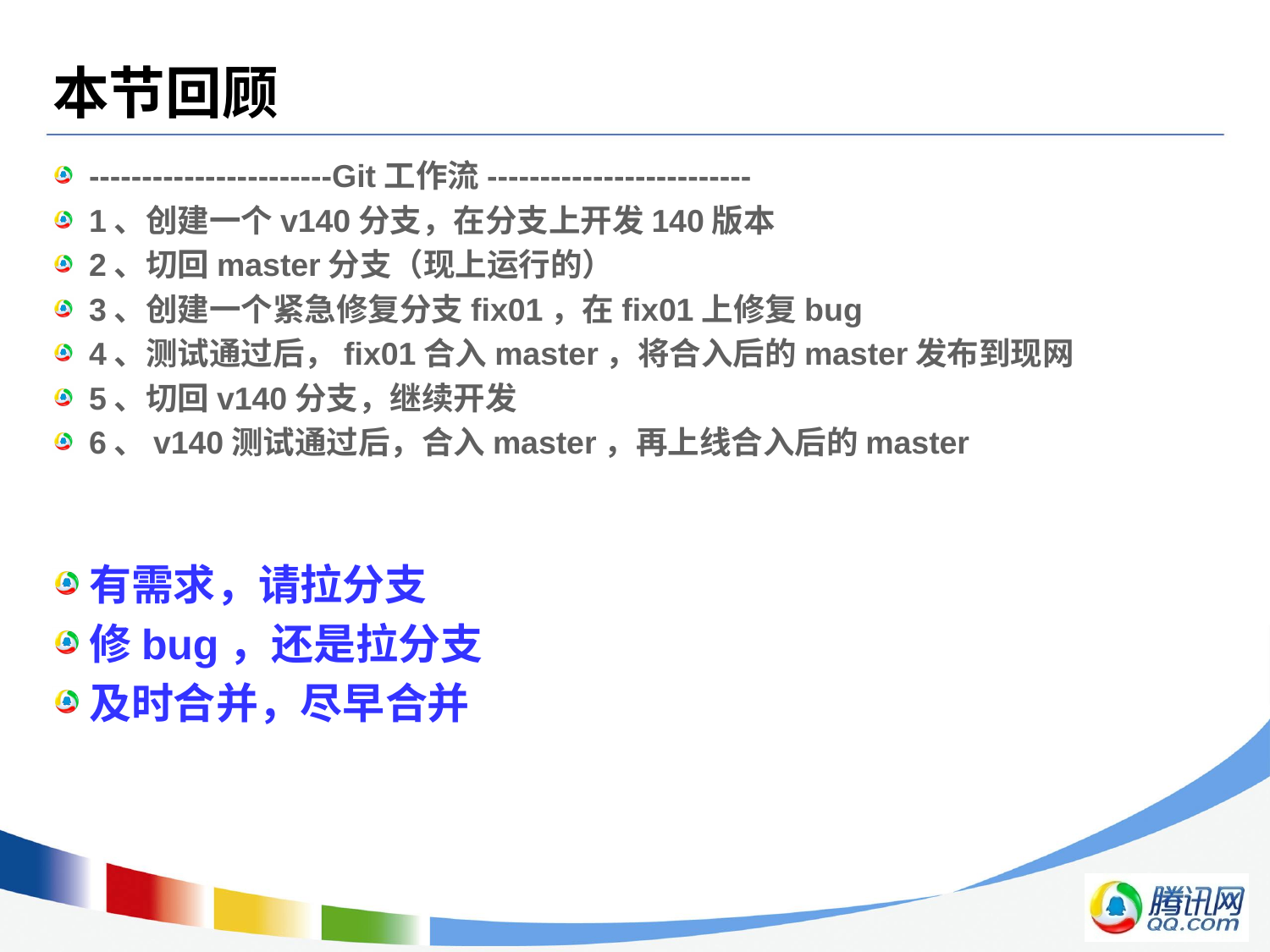

# 本节回顾
-----------------------Git工作流-------------------------
1、创建一个v140分支，在分支上开发140版本
2、切回master分支（现上运行的）
3、创建一个紧急修复分支fix01，在fix01上修复bug
4、测试通过后，fix01合入master，将合入后的master发布到现网
5、切回v140分支，继续开发
6、v140测试通过后，合入master，再上线合入后的master

有需求，请拉分支
修bug，还是拉分支
及时合并，尽早合并